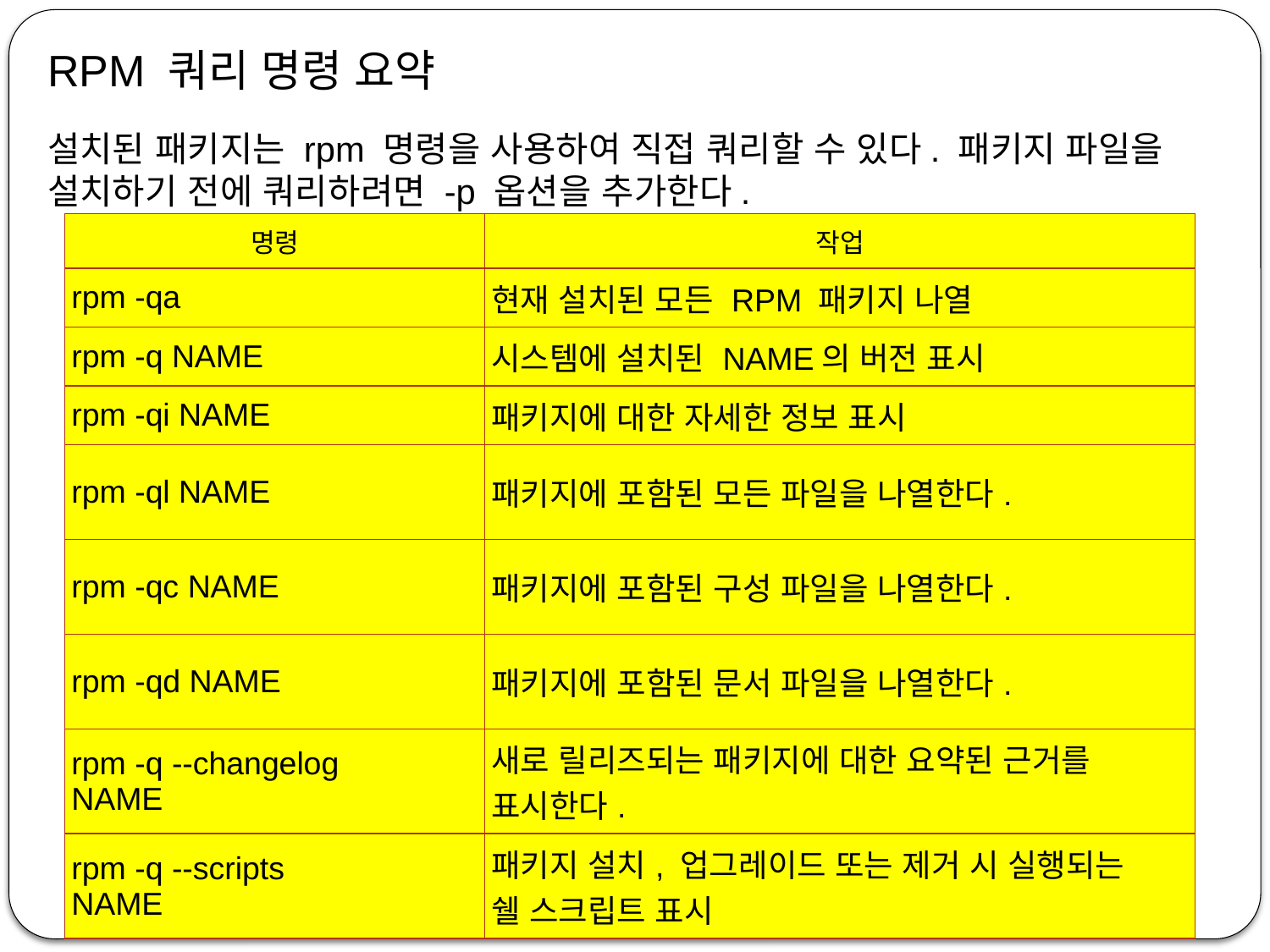

RPM 쿼리 명령 요약

설치된 패키지는 rpm 명령을 사용하여 직접 쿼리할 수 있다. 패키지 파일을 설치하기 전에 쿼리하려면 -p 옵션을 추가한다.

| 명령 | 작업 |
| --- | --- |
| rpm -qa | 현재 설치된 모든 RPM 패키지 나열 |
| rpm -q NAME | 시스템에 설치된 NAME의 버전 표시 |
| rpm -qi NAME | 패키지에 대한 자세한 정보 표시 |
| rpm -ql NAME | 패키지에 포함된 모든 파일을 나열한다. |
| rpm -qc NAME | 패키지에 포함된 구성 파일을 나열한다. |
| rpm -qd NAME | 패키지에 포함된 문서 파일을 나열한다. |
| rpm -q --changelog NAME | 새로 릴리즈되는 패키지에 대한 요약된 근거를 표시한다. |
| rpm -q --scripts NAME | 패키지 설치, 업그레이드 또는 제거 시 실행되는 쉘 스크립트 표시 |